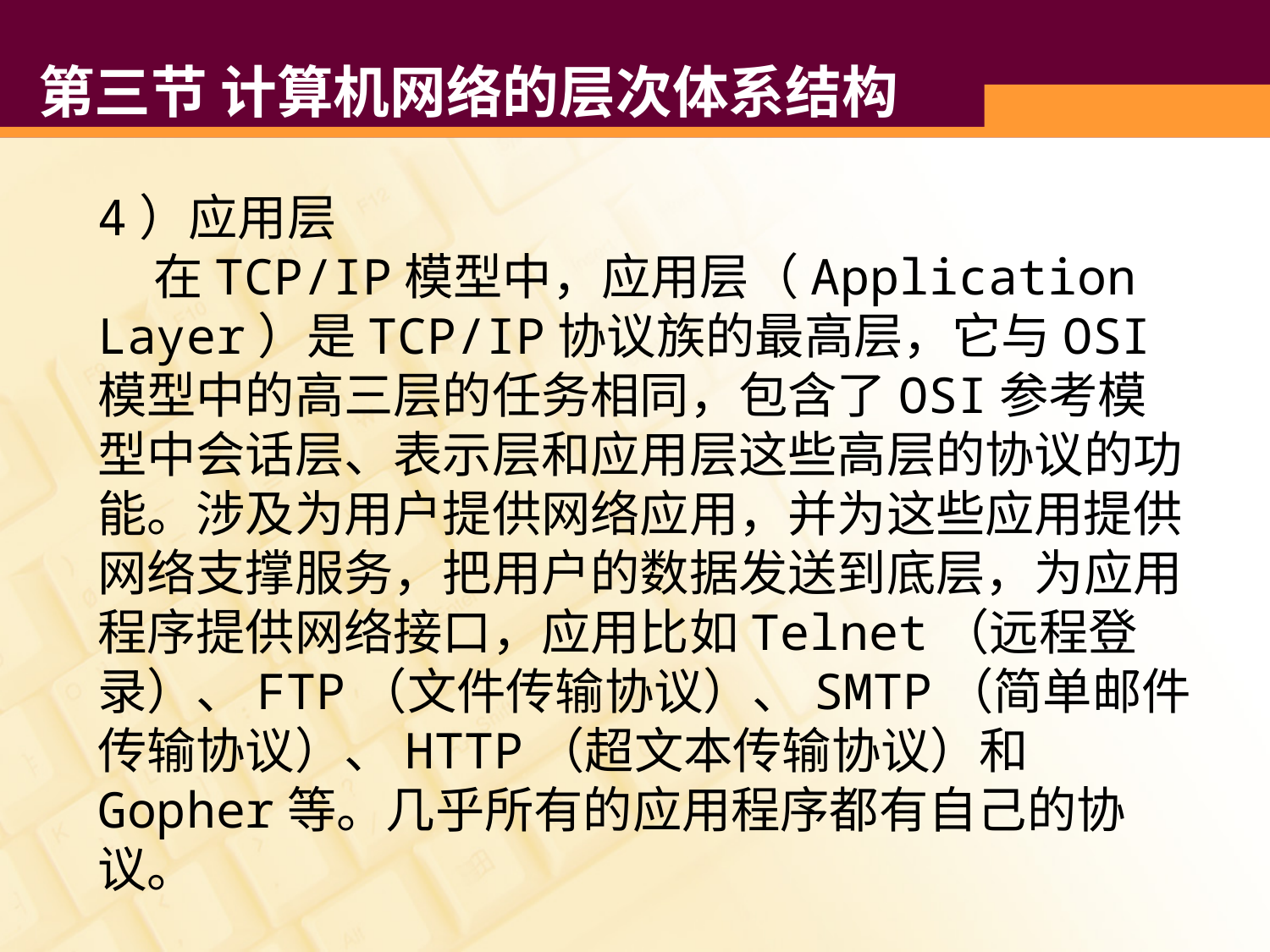

# 第三节 计算机网络的层次体系结构
4）应用层
    在TCP/IP模型中，应用层（Application Layer）是TCP/IP协议族的最高层，它与OSI模型中的高三层的任务相同，包含了OSI参考模型中会话层、表示层和应用层这些高层的协议的功能。涉及为用户提供网络应用，并为这些应用提供网络支撑服务，把用户的数据发送到底层，为应用程序提供网络接口，应用比如Telnet（远程登录）、FTP（文件传输协议）、SMTP（简单邮件传输协议）、HTTP（超文本传输协议）和Gopher等。几乎所有的应用程序都有自己的协议。